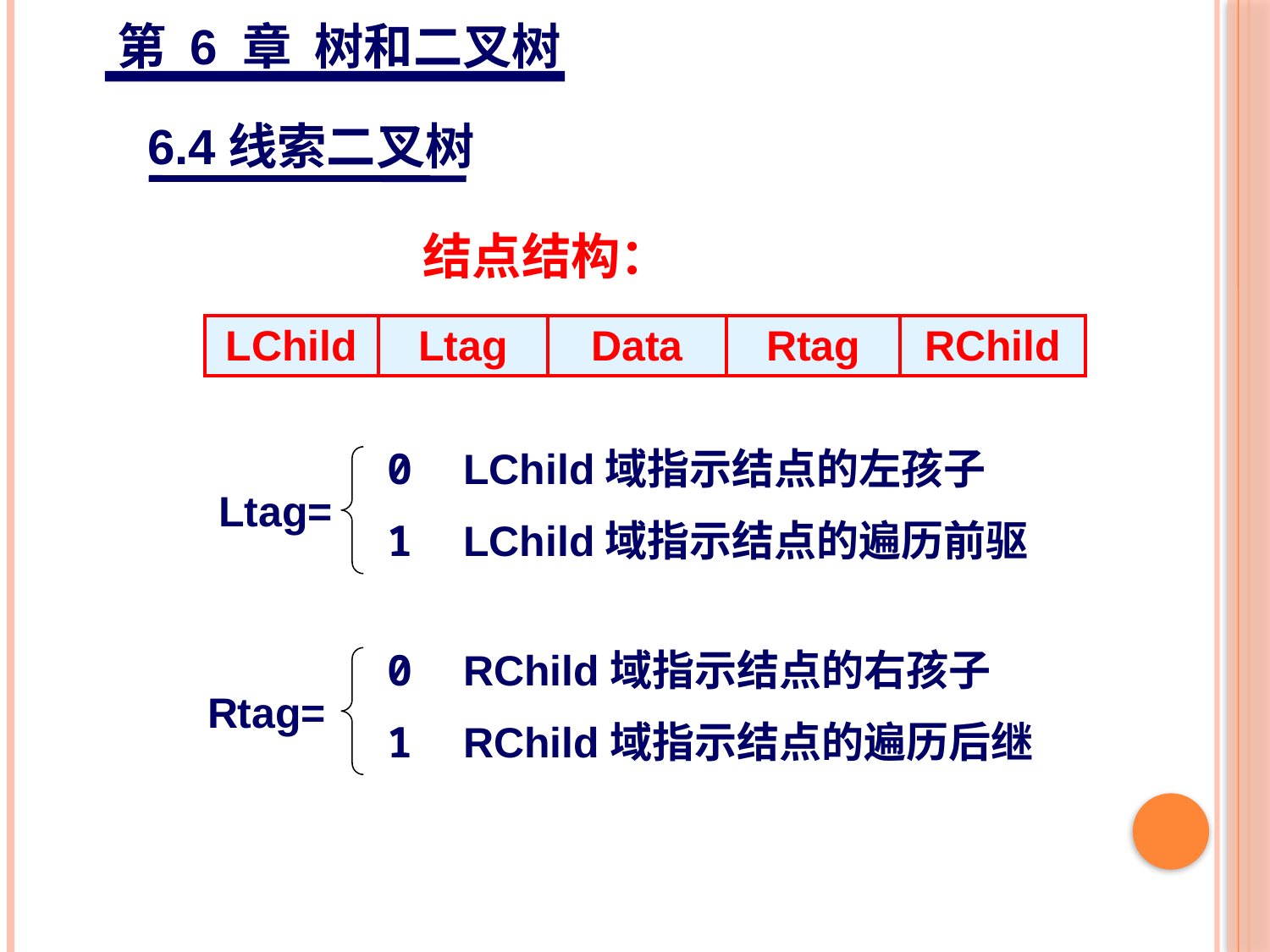

第 6 章  树和二叉树

6.4线索二叉树

结点结构：
| LChild | Ltag | Data | Rtag | RChild |
| --- | --- | --- | --- | --- |
0  LChild域指示结点的左孩子
1  LChild域指示结点的遍历前驱

Ltag=
0  RChild域指示结点的右孩子
1  RChild域指示结点的遍历后继

Rtag=
53